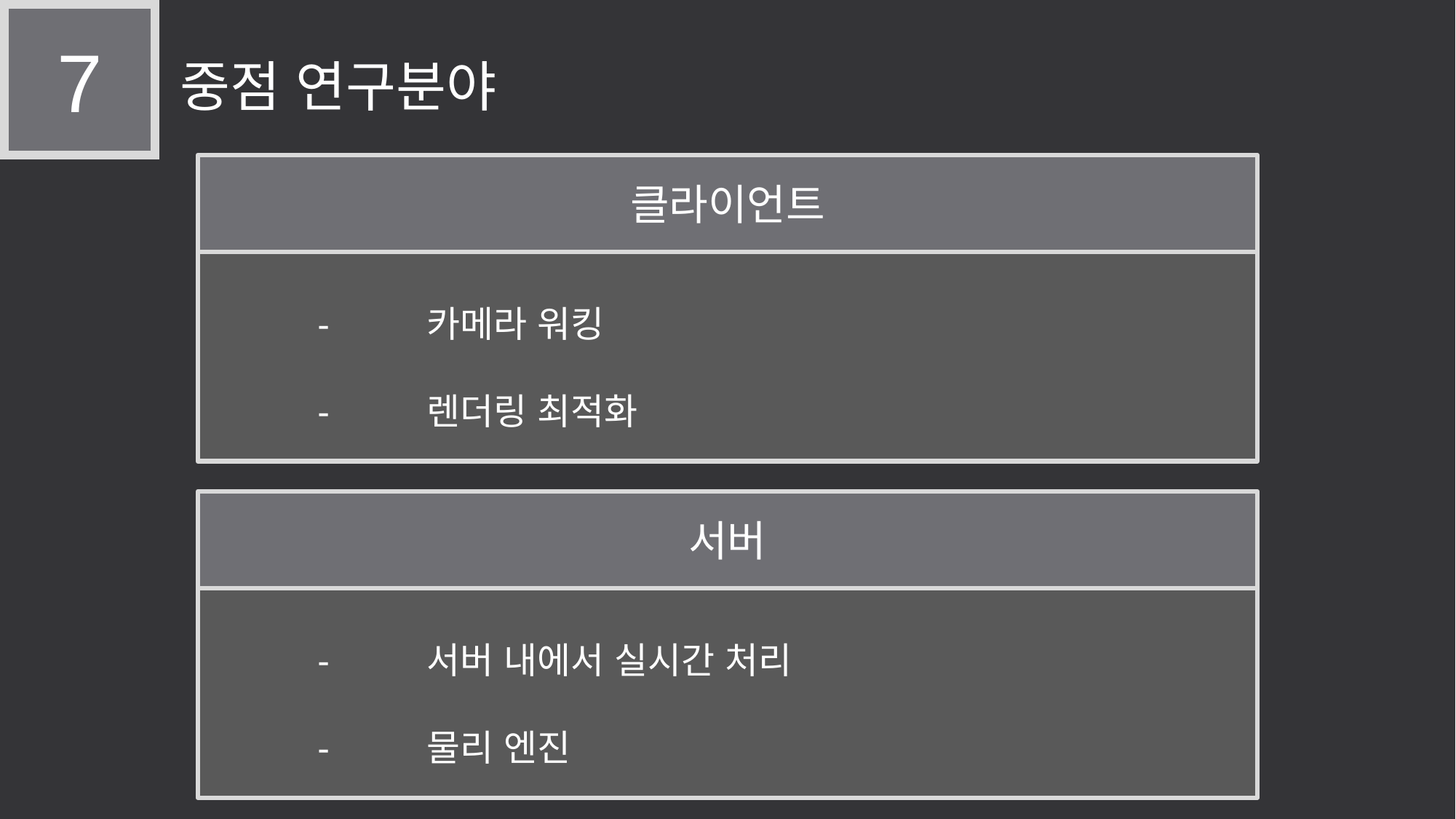

7
중점 연구분야
클라이언트

	-	카메라 워킹

	-	렌더링 최적화
서버

	-	서버 내에서 실시간 처리

	-	물리 엔진